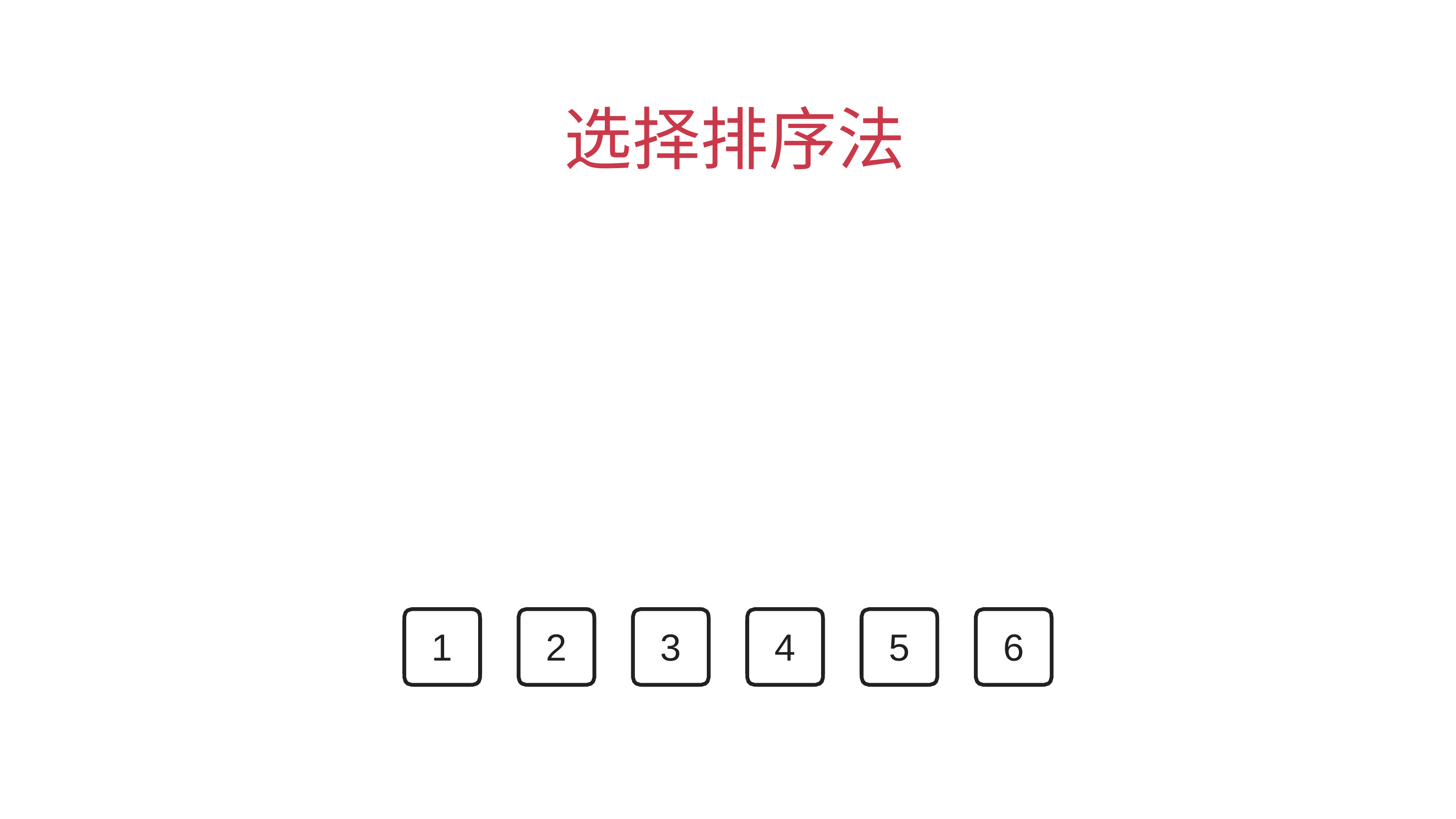

# 选择排序法

1
2
3
4
5
6